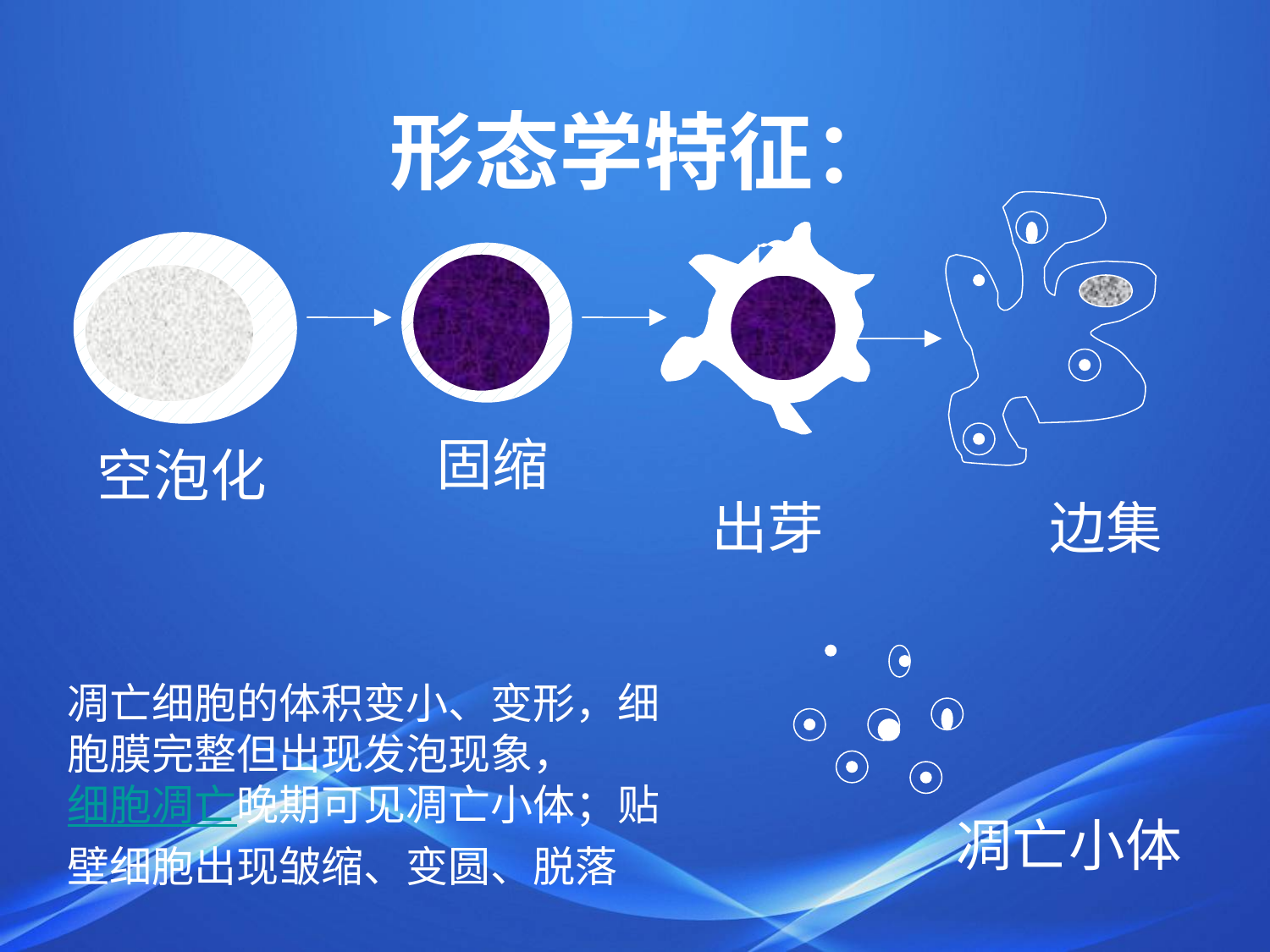

形态学特征：

固缩
空泡化
出芽
边集

凋亡细胞的体积变小、变形，细胞膜完整但出现发泡现象，细胞凋亡晚期可见凋亡小体；贴壁细胞出现皱缩、变圆、脱落
凋亡小体